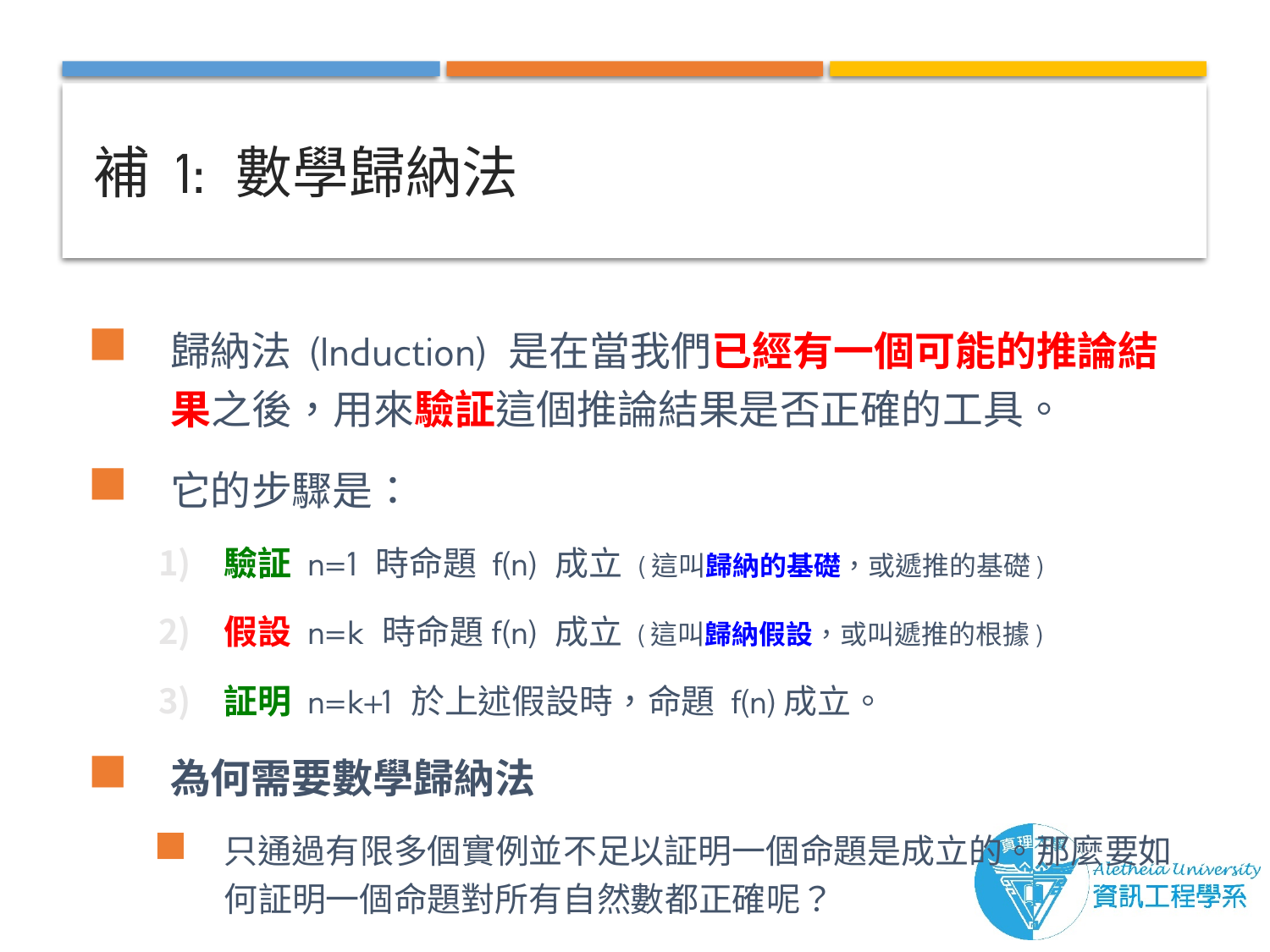

# 補 1: 數學歸納法
歸納法 (Induction) 是在當我們已經有一個可能的推論結果之後，用來驗証這個推論結果是否正確的工具。
它的步驟是：
驗証 n=1 時命題 f(n) 成立 (這叫歸納的基礎，或遞推的基礎)
假設 n=k 時命題f(n) 成立 (這叫歸納假設，或叫遞推的根據)
証明 n=k+1 於上述假設時，命題 f(n)成立。
為何需要數學歸納法
只通過有限多個實例並不足以証明一個命題是成立的。那麼要如何証明一個命題對所有自然數都正確呢？